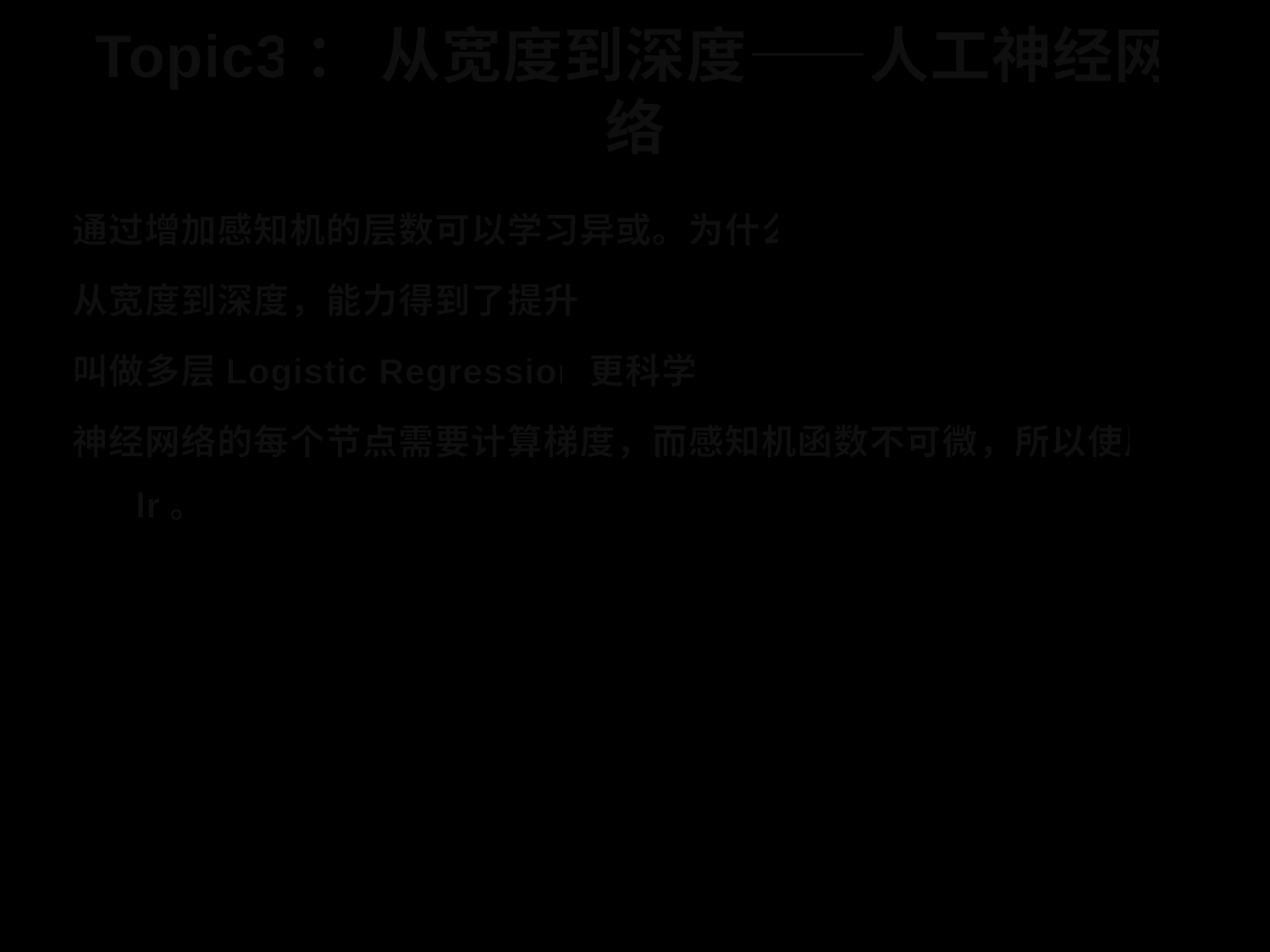

# Topic3： 从宽度到深度——人工神经网络

通过增加感知机的层数可以学习异或。为什么
从宽度到深度，能力得到了提升。
叫做多层Logistic Regression更科学
神经网络的每个节点需要计算梯度，而感知机函数不可微，所以使用lr。